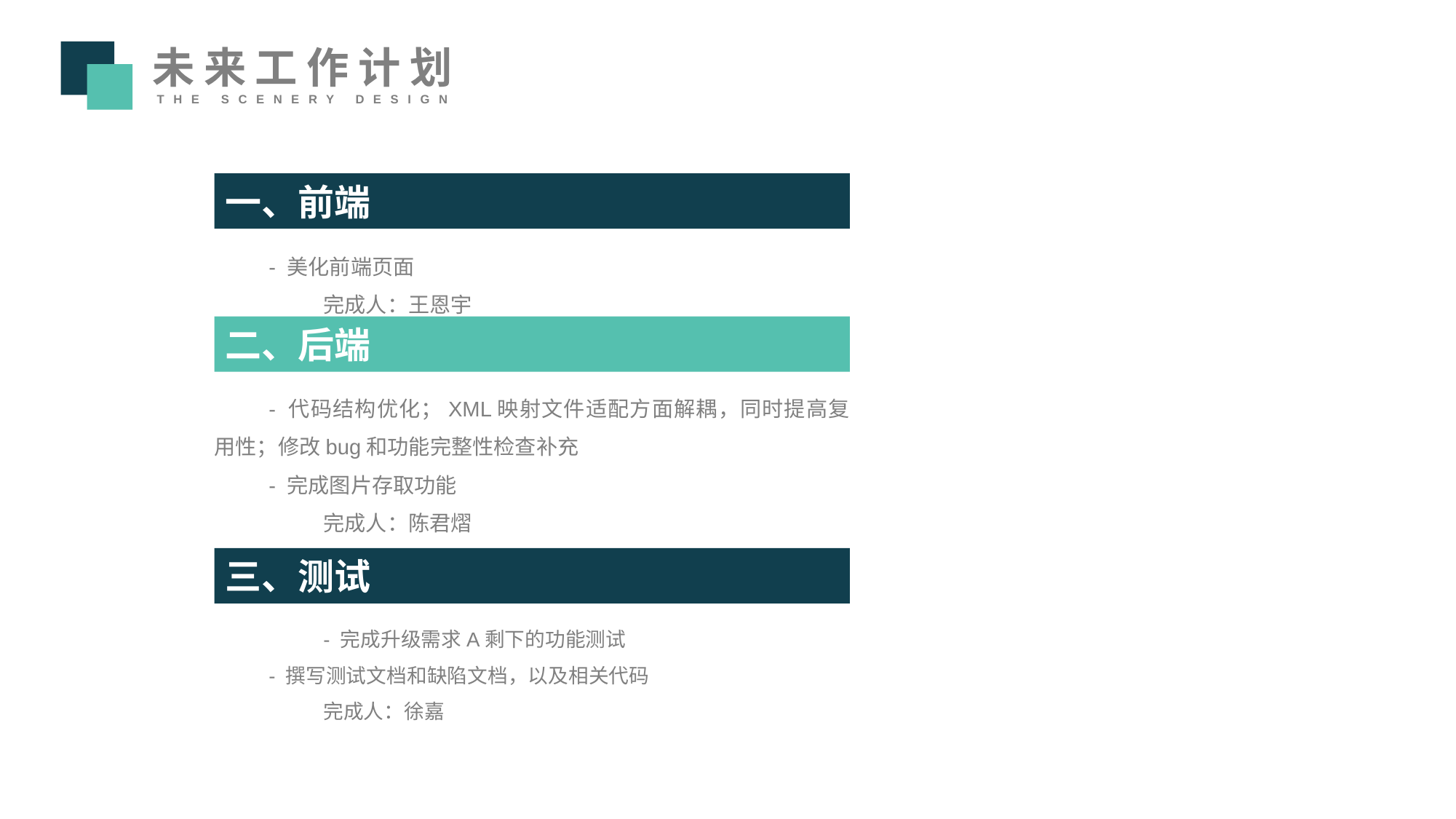

未来工作计划
THE Scenery DESIGN

一、前端
- 美化前端页面
完成人：王恩宇
- 代码结构优化；XML映射文件适配方面解耦，同时提高复用性；修改bug和功能完整性检查补充
- 完成图片存取功能
完成人：陈君熠
二、后端
三、测试
 	- 完成升级需求A剩下的功能测试
- 撰写测试文档和缺陷文档，以及相关代码
完成人：徐嘉